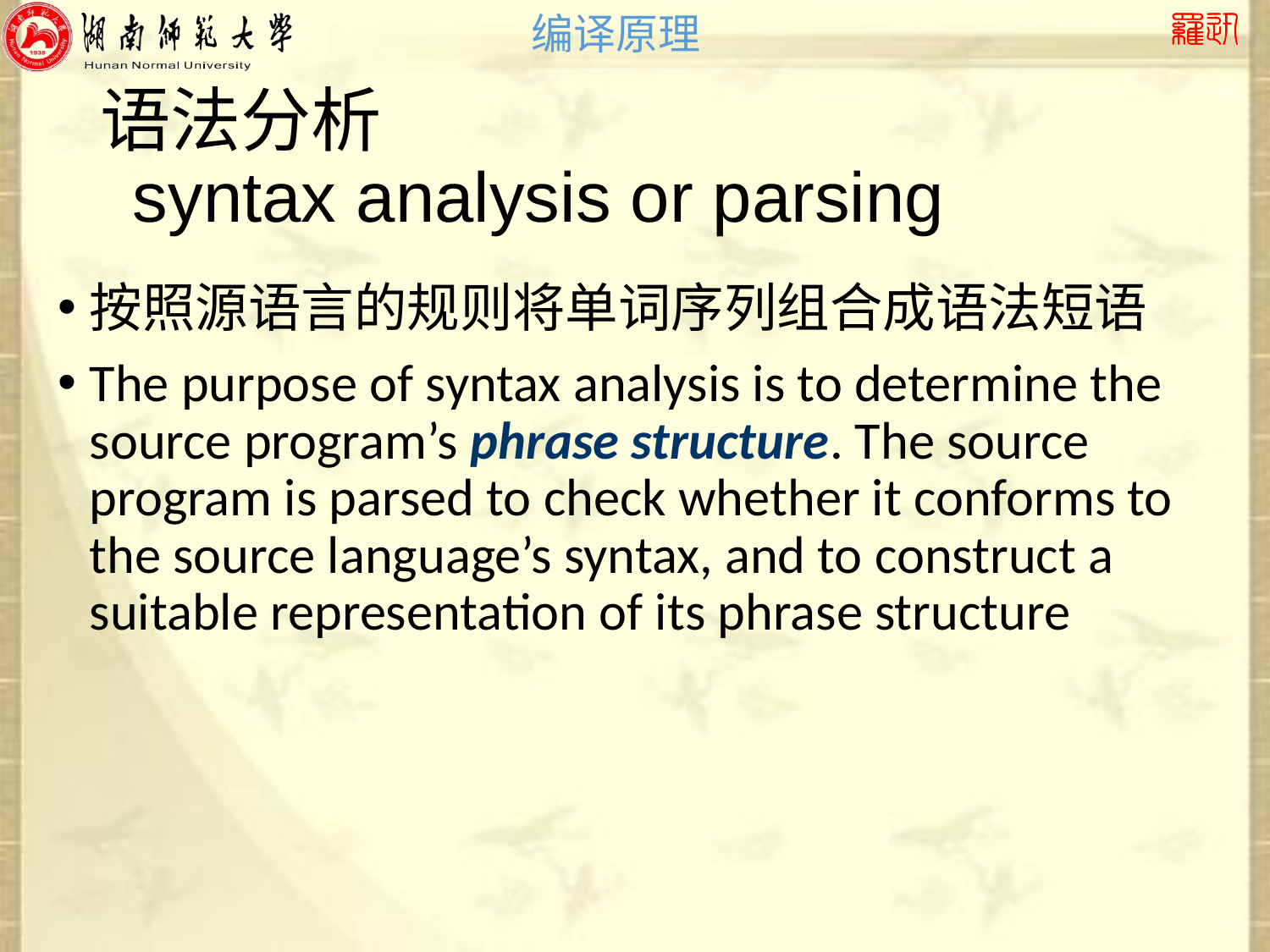

# 语法分析 syntax analysis or parsing
按照源语言的规则将单词序列组合成语法短语
The purpose of syntax analysis is to determine the source program’s phrase structure. The source program is parsed to check whether it conforms to the source language’s syntax, and to construct a suitable representation of its phrase structure